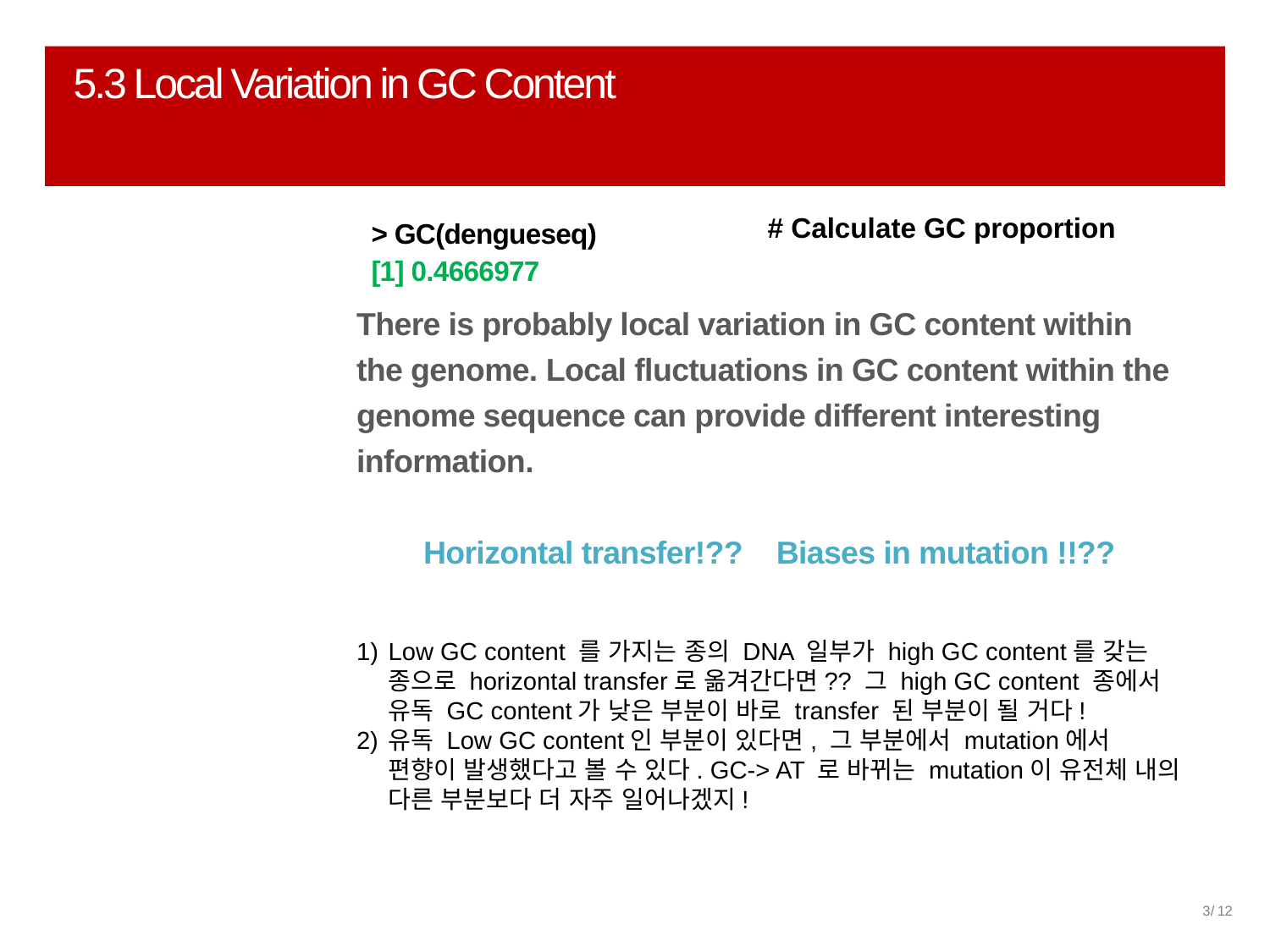

# 5.3 Local Variation in GC Content

There is probably local variation in GC content within the genome. Local fluctuations in GC content within the genome sequence can provide different interesting information.

Horizontal transfer!??    Biases in mutation !!??

Low GC content 를 가지는 종의 DNA 일부가 high GC content를 갖는 종으로 horizontal transfer로 옮겨간다면?? 그 high GC content 종에서 유독 GC content가 낮은 부분이 바로 transfer 된 부분이 될 거다!
유독 Low GC content인 부분이 있다면, 그 부분에서 mutation에서 편향이 발생했다고 볼 수 있다. GC-> AT 로 바뀌는 mutation이 유전체 내의 다른 부분보다 더 자주 일어나겠지!

| > GC(dengueseq) [1] 0.4666977 | # Calculate GC proportion |
| --- | --- |
3/ 12